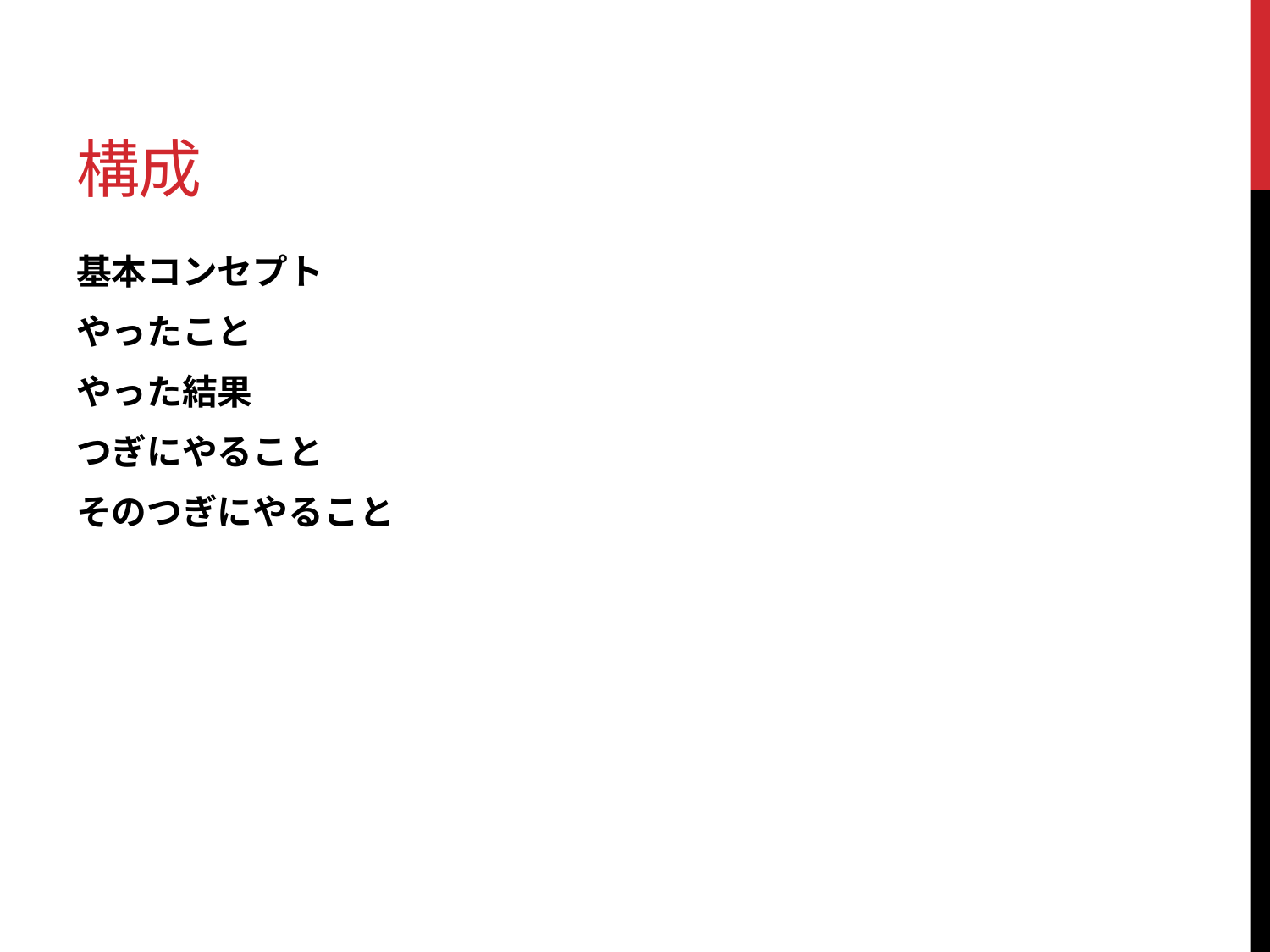

# 構成
基本コンセプト
やったこと
やった結果
つぎにやること
そのつぎにやること